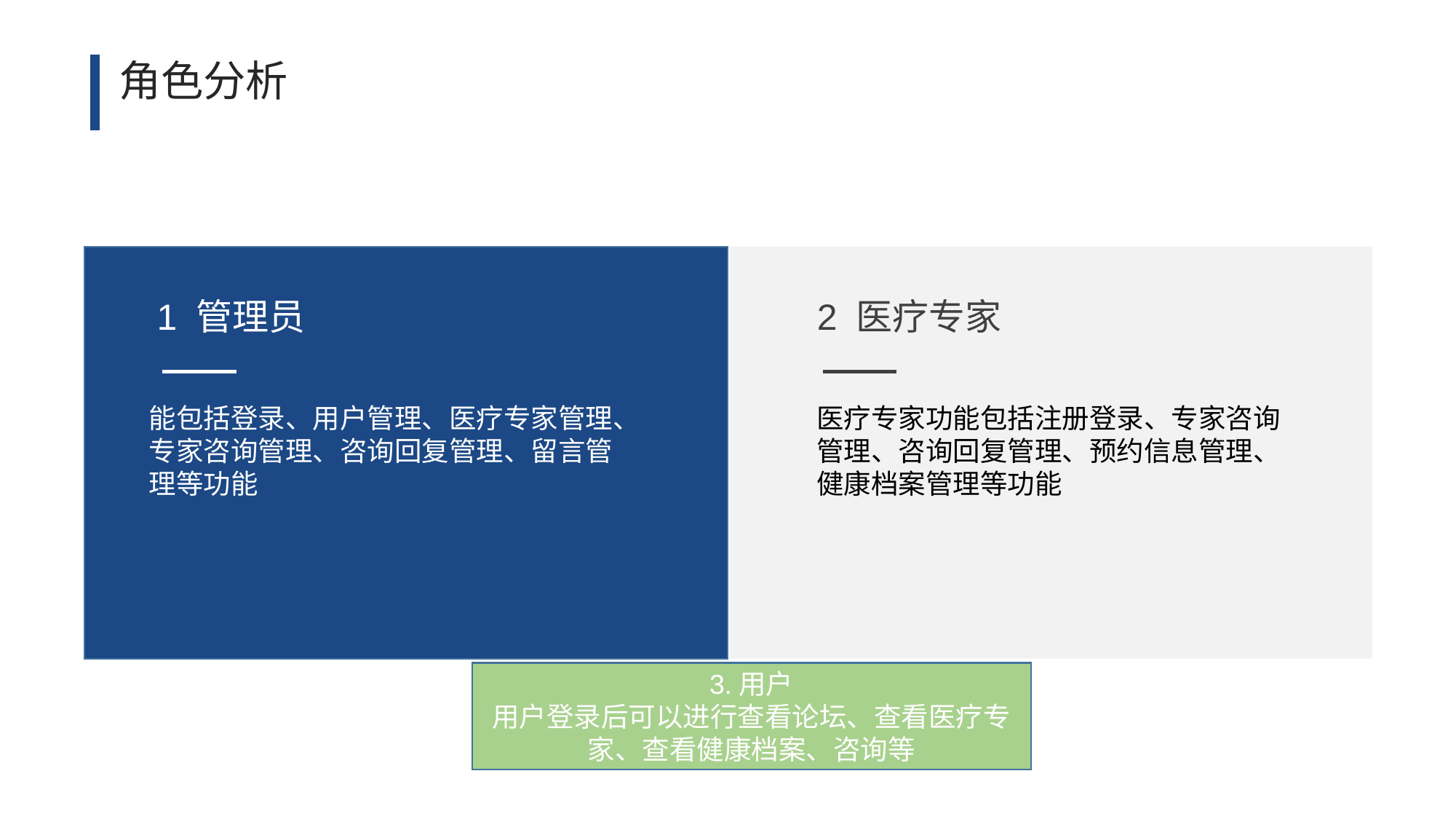

角色分析

1 管理员
2 医疗专家
医疗专家功能包括注册登录、专家咨询管理、咨询回复管理、预约信息管理、健康档案管理等功能

能包括登录、用户管理、医疗专家管理、专家咨询管理、咨询回复管理、留言管理等功能

3.用户
用户登录后可以进行查看论坛、查看医疗专家、查看健康档案、咨询等